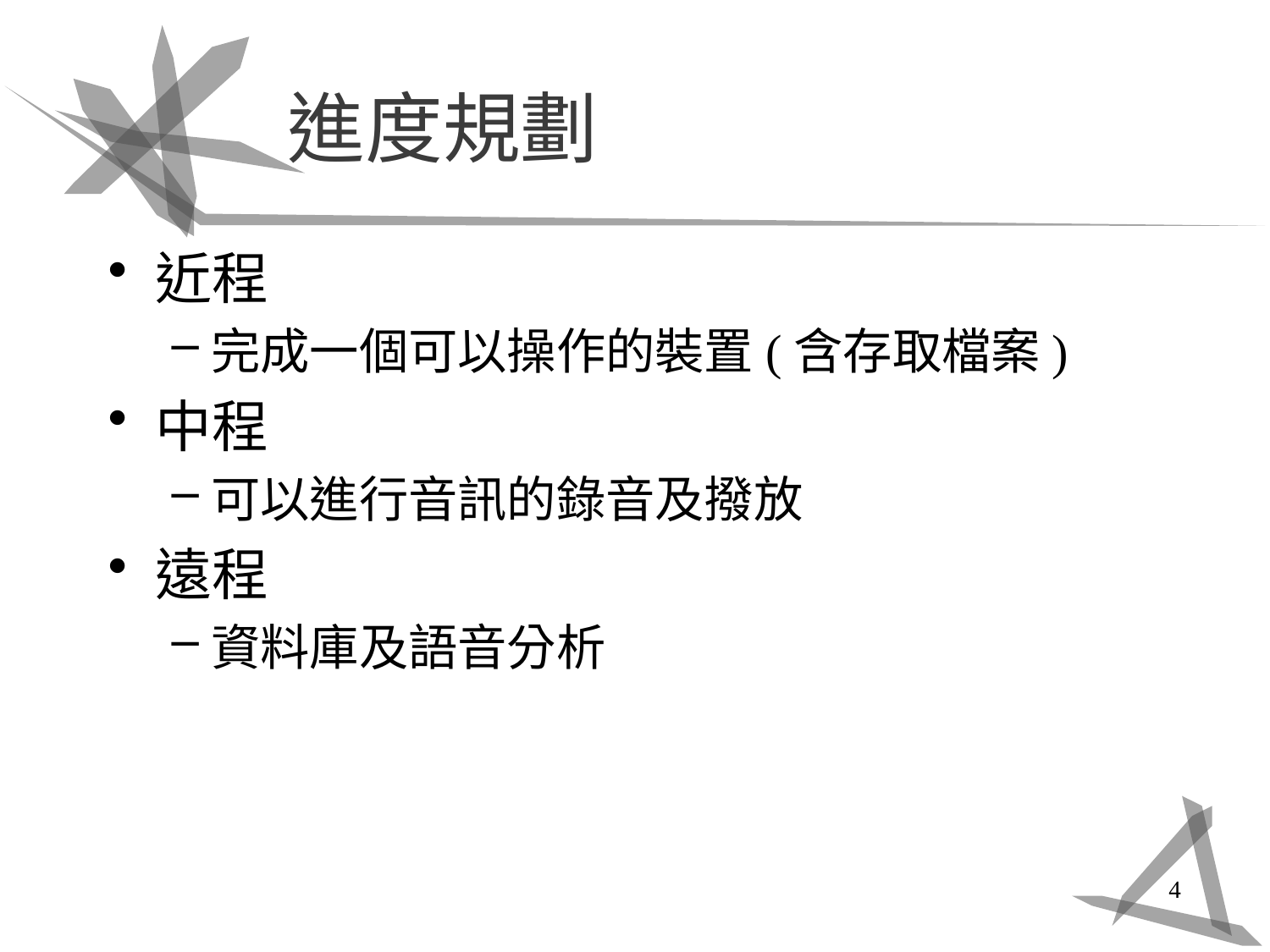

# 進度規劃
近程
完成一個可以操作的裝置(含存取檔案)
中程
可以進行音訊的錄音及撥放
遠程
資料庫及語音分析
4